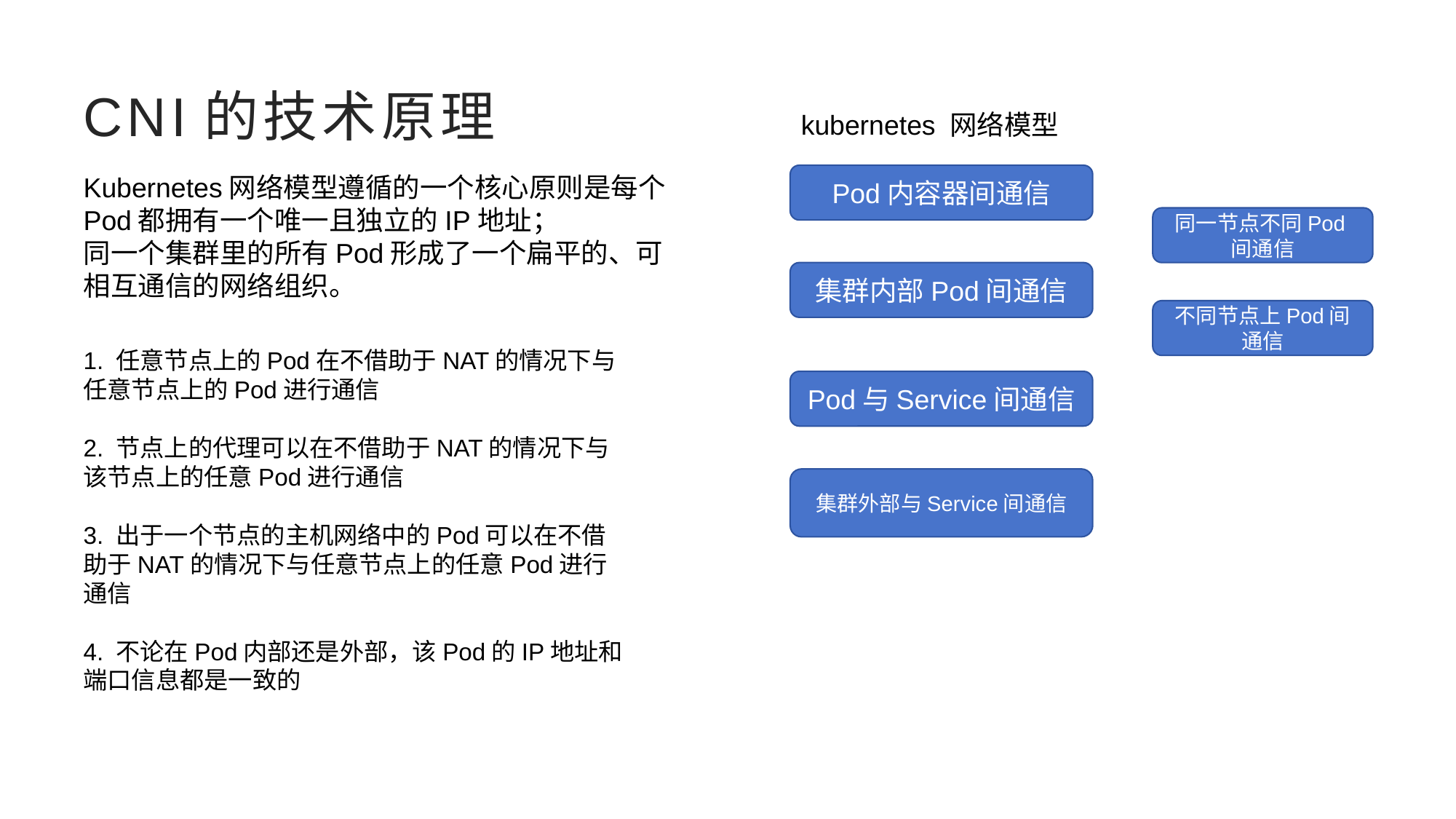

# CNI的技术原理
kubernetes 网络模型
Kubernetes网络模型遵循的一个核心原则是每个Pod都拥有一个唯一且独立的IP地址；
同一个集群里的所有Pod形成了一个扁平的、可相互通信的网络组织。
Pod内容器间通信
同一节点不同Pod间通信
集群内部Pod间通信
不同节点上Pod间通信
1. 任意节点上的Pod在不借助于NAT的情况下与任意节点上的Pod进行通信

2. 节点上的代理可以在不借助于NAT的情况下与该节点上的任意Pod进行通信

3. 出于一个节点的主机网络中的Pod可以在不借助于NAT的情况下与任意节点上的任意Pod进行通信

4. 不论在Pod内部还是外部，该Pod的IP地址和端口信息都是一致的
Pod与Service间通信
集群外部与Service间通信